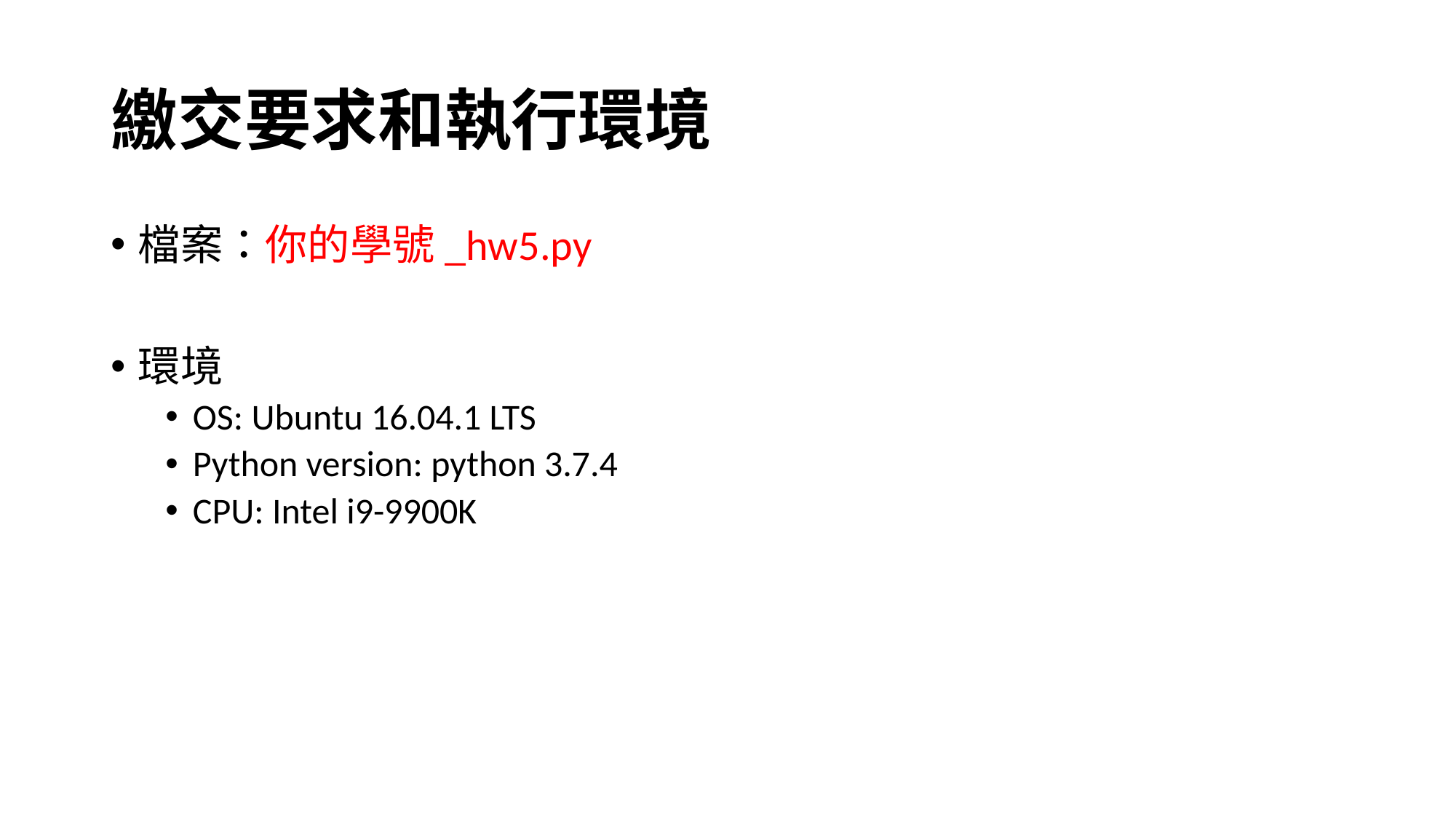

# 繳交要求和執行環境
檔案：你的學號_hw5.py

環境
OS: Ubuntu 16.04.1 LTS
Python version: python 3.7.4
CPU: Intel i9-9900K